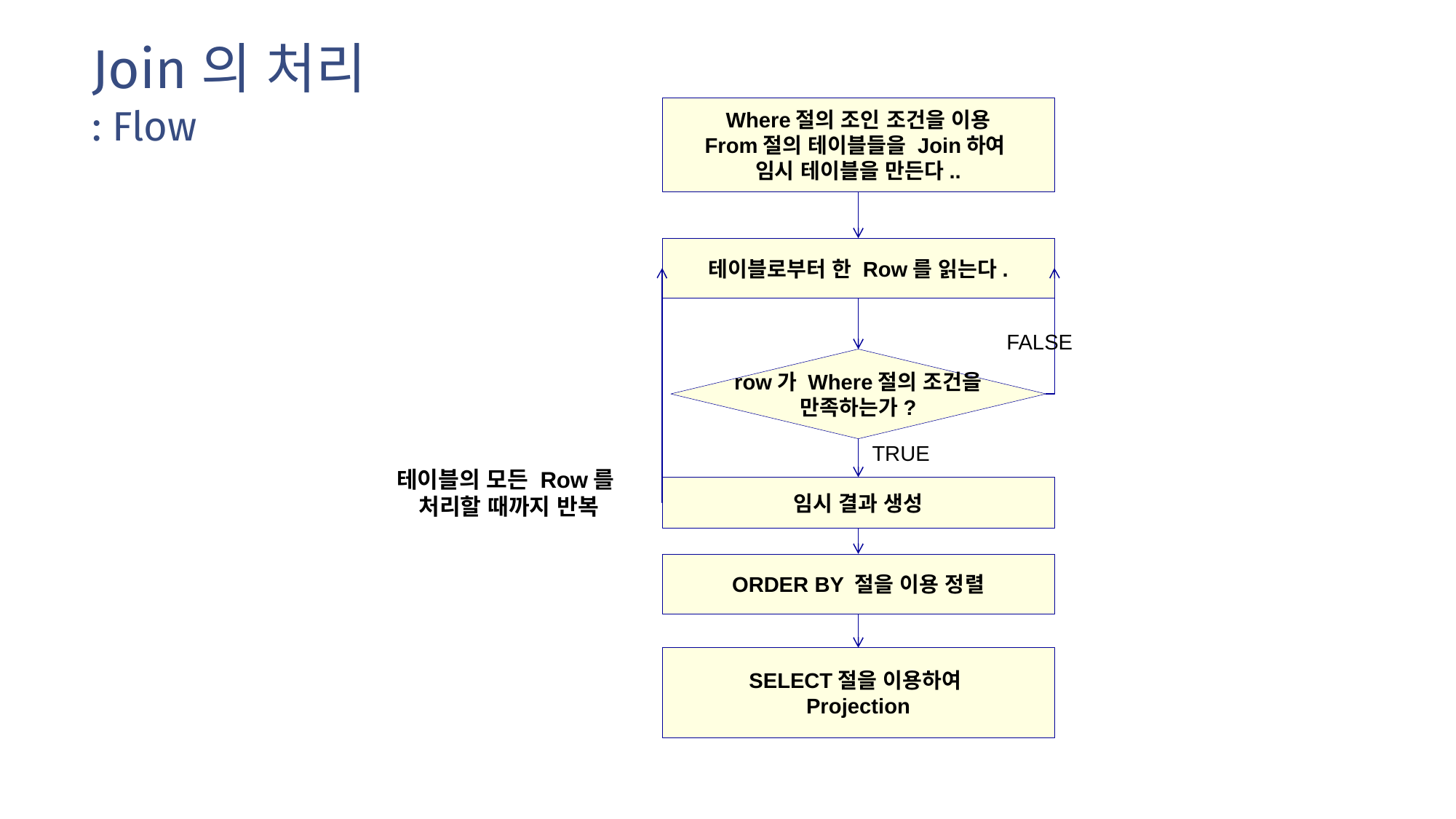

# Join의 처리 : Flow
Where절의 조인 조건을 이용
From절의 테이블들을 Join하여
임시 테이블을 만든다..
테이블로부터 한 Row를 읽는다.
FALSE
row가 Where절의 조건을
만족하는가?
TRUE
테이블의 모든 Row를
처리할 때까지 반복
임시 결과 생성
ORDER BY 절을 이용 정렬
SELECT절을 이용하여
Projection